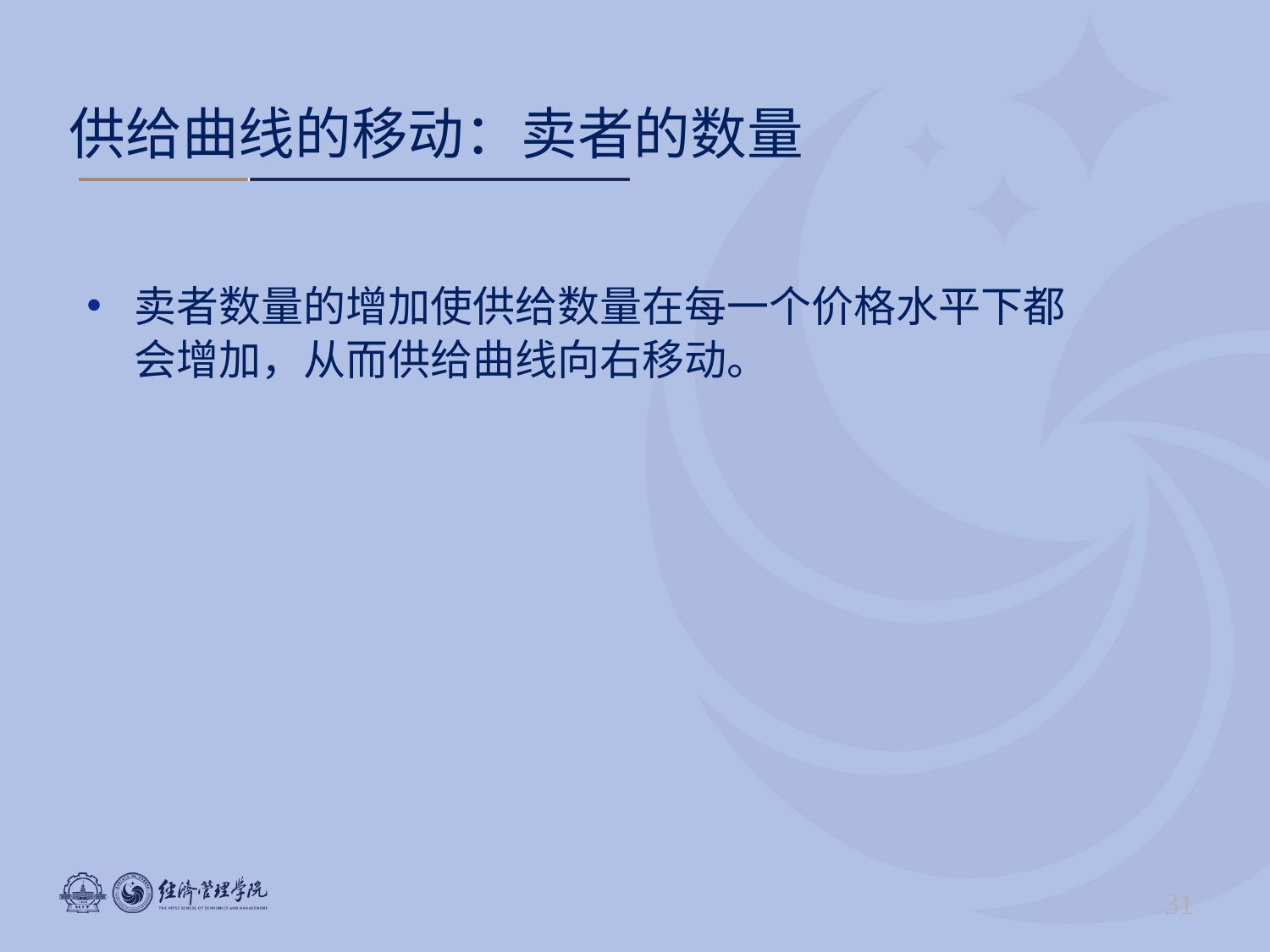

0
供给曲线的移动：卖者的数量
卖者数量的增加使供给数量在每一个价格水平下都会增加，从而供给曲线向右移动。